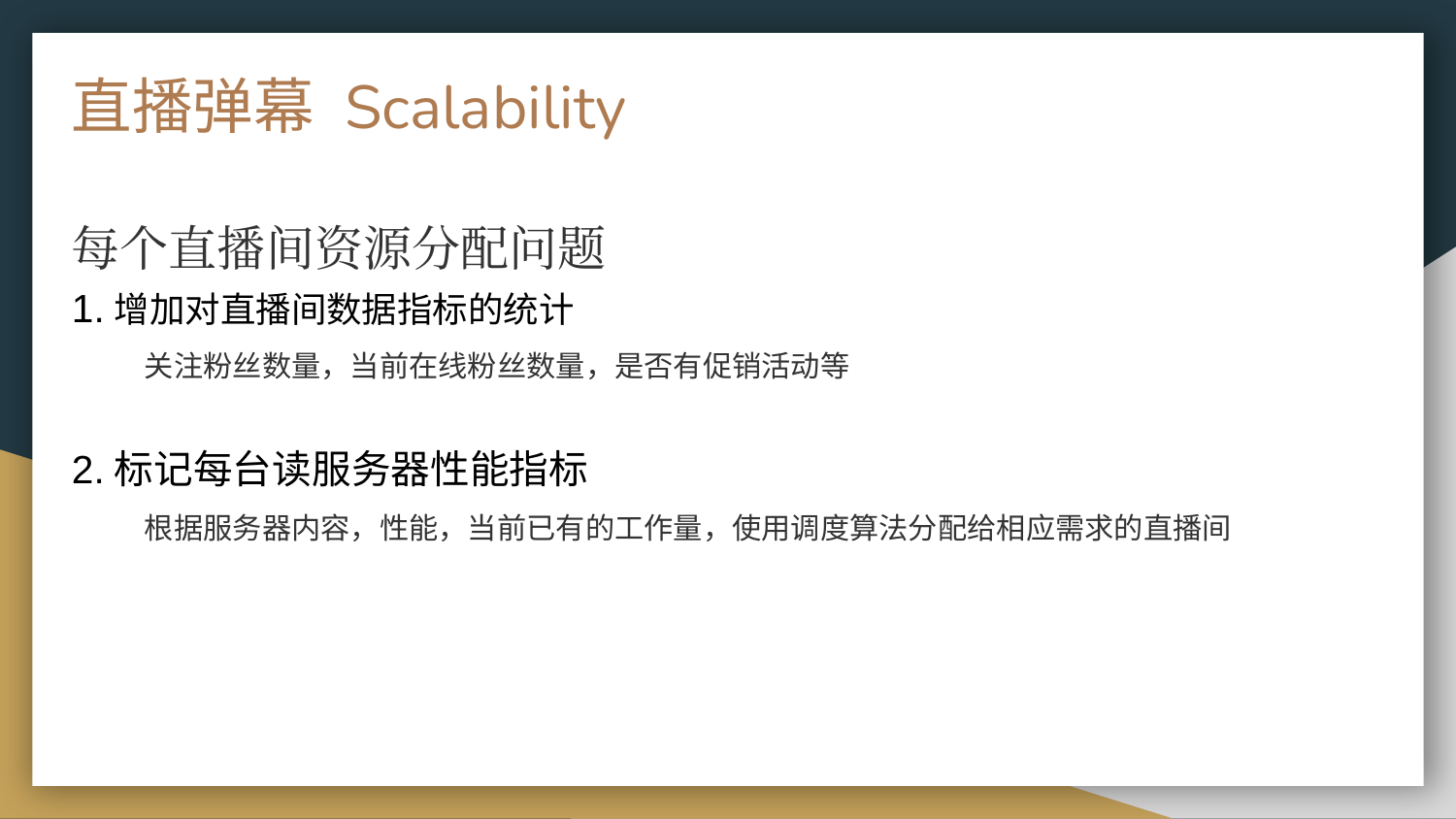

# 直播弹幕 Scalability
每个直播间资源分配问题
1.增加对直播间数据指标的统计
关注粉丝数量，当前在线粉丝数量，是否有促销活动等
2.标记每台读服务器性能指标
根据服务器内容，性能，当前已有的工作量，使用调度算法分配给相应需求的直播间